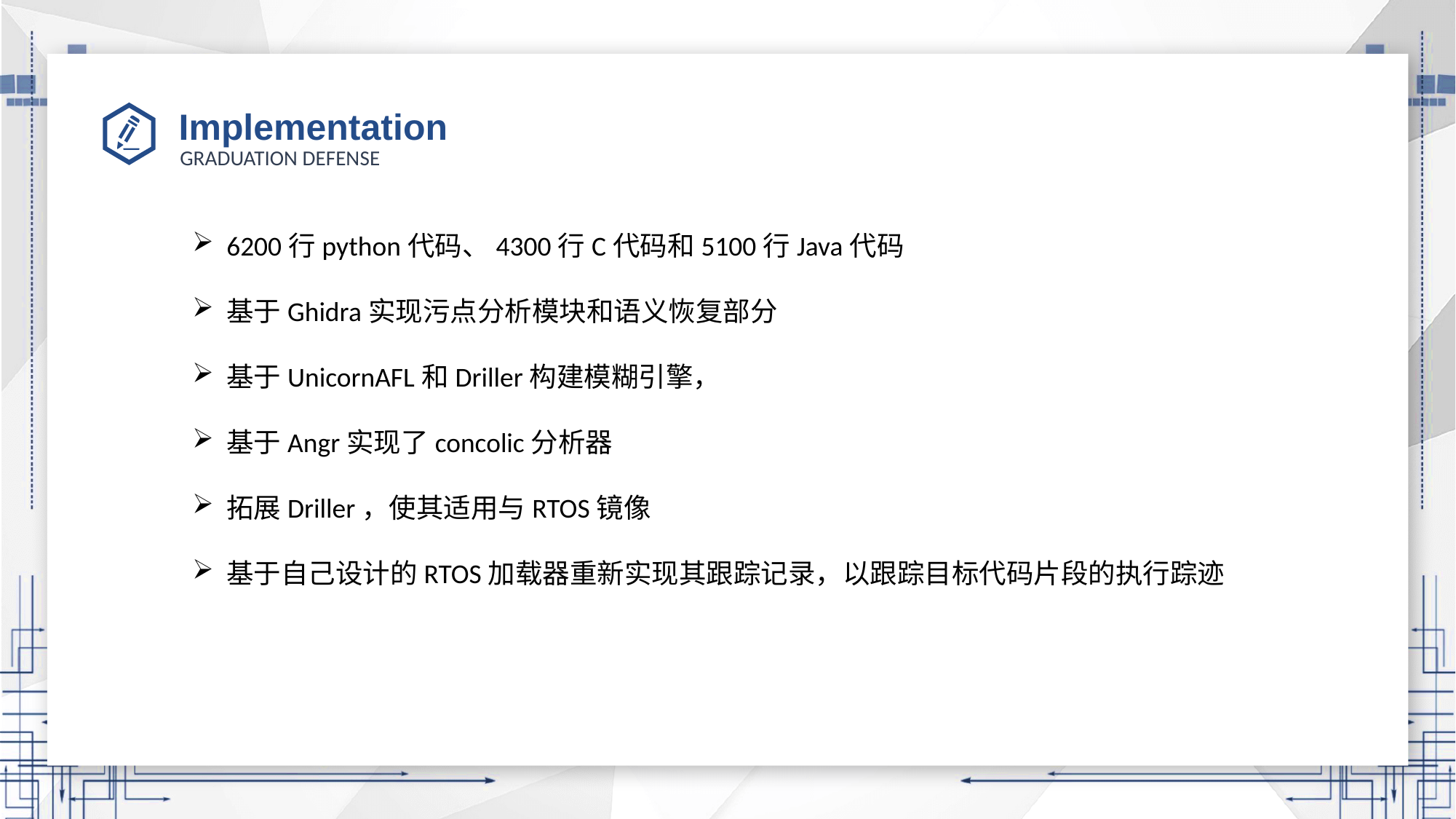

# Implementation
6200行python代码、4300行C代码和5100行Java代码

基于Ghidra实现污点分析模块和语义恢复部分

基于UnicornAFL和Driller构建模糊引擎，

基于Angr实现了concolic分析器

拓展Driller，使其适用与RTOS镜像

基于自己设计的RTOS加载器重新实现其跟踪记录，以跟踪目标代码片段的执行踪迹
点击输入
标题文本